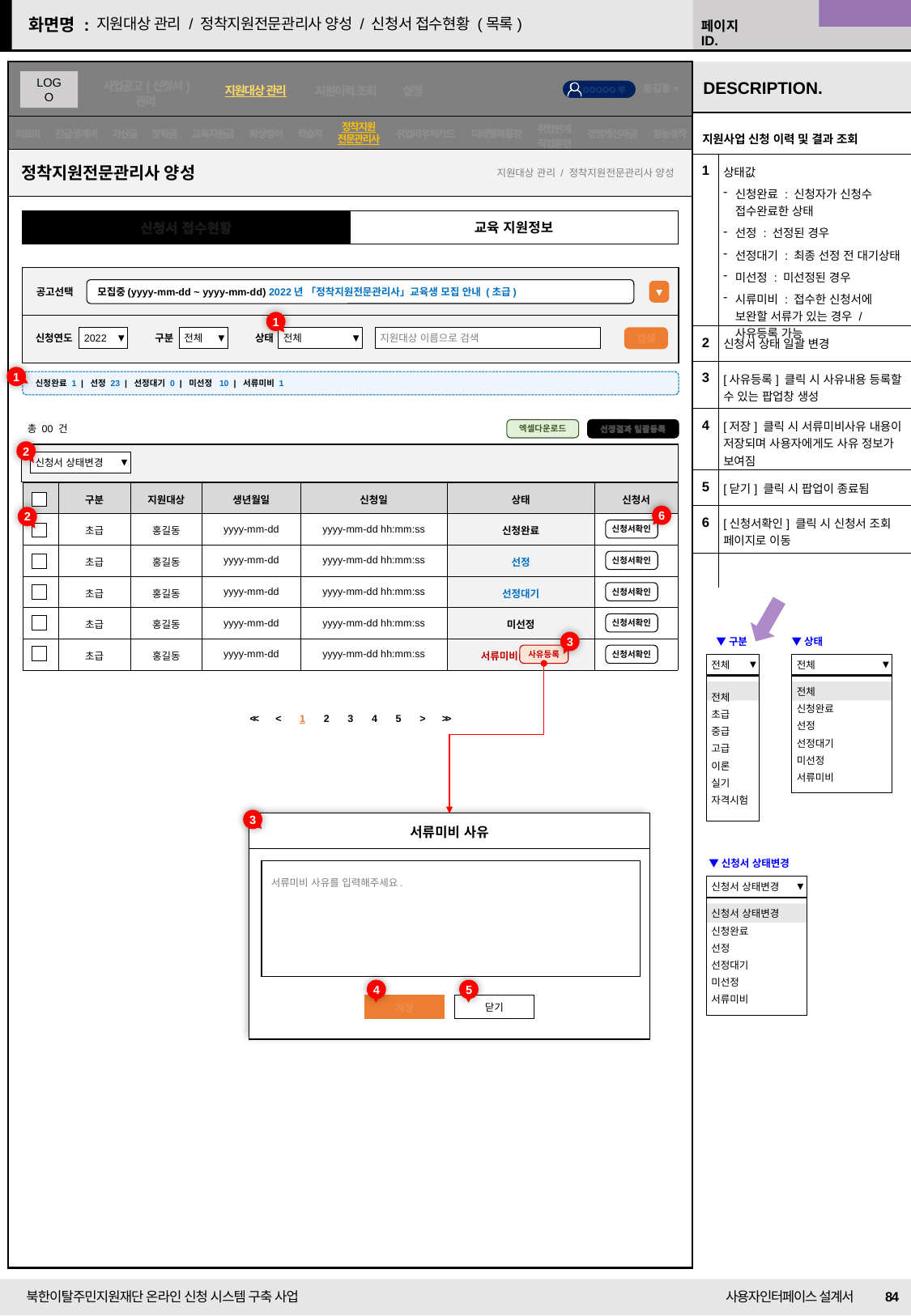

22/09/01 수정
지원대상 관리 / 정착지원전문관리사 양성 / 신청서 접수현황 (목록)

정착지원
전문관리사
| 지원사업 신청 이력 및 결과 조회 |  |
| --- | --- |
| 1 | 상태값 신청완료 : 신청자가 신청수 접수완료한 상태 선정 : 선정된 경우 선정대기 : 최종 선정 전 대기상태 미선정 : 미선정된 경우 시류미비 : 접수한 신청서에 보완할 서류가 있는 경우 / 사유등록 가능 |
| 2 | 신청서 상태 일괄 변경 |
| 3 | [사유등록] 클릭 시 사유내용 등록할 수 있는 팝업창 생성 |
| 4 | [저장] 클릭 시 서류미비사유 내용이 저장되며 사용자에게도 사유 정보가 보여짐 |
| 5 | [닫기] 클릭 시 팝업이 종료됨 |
| 6 | [신청서확인] 클릭 시 신청서 조회 페이지로 이동 |
|  |  |
정착지원전문관리사 양성
지원대상 관리 / 정착지원전문관리사 양성
신청서 접수현황
교육 지원정보

공고선택
모집중(yyyy-mm-dd ~ yyyy-mm-dd) 2022년 「정착지원전문관리사」교육생 모집 안내 (초급)

1

검색
신청연도
2022

구분
전체

상태
전체

지원대상 이름으로 검색
1
신청완료 1  |  선정 23  |  선정대기 0  |  미선정  10  |  서류미비 1
총 00 건
엑셀다운로드
선정결과 일괄등록
2

신청서 상태변경

|  | 구분 | 지원대상 | 생년월일 | 신청일 | 상태 | 신청서 |
| --- | --- | --- | --- | --- | --- | --- |
|  | 초급 | 홍길동 | yyyy-mm-dd | yyyy-mm-dd hh:mm:ss | 신청완료 |  |
|  | 초급 | 홍길동 | yyyy-mm-dd | yyyy-mm-dd hh:mm:ss | 선정 |  |
|  | 초급 | 홍길동 | yyyy-mm-dd | yyyy-mm-dd hh:mm:ss | 선정대기 |  |
|  | 초급 | 홍길동 | yyyy-mm-dd | yyyy-mm-dd hh:mm:ss | 미선정 |  |
|  | 초급 | 홍길동 | yyyy-mm-dd | yyyy-mm-dd hh:mm:ss | 서류미비 . |  |

6
2
신청서확인

신청서확인

신청서확인

신청서확인

▼구분
전체

전체
초급
중급
고급
이론
실기
자격시험

▼상태
전체

전체
신청완료
선정
선정대기
미선정
서류미비

3
사유등록
신청서확인

| << | < | 1 | 2 | 3 | 4 | 5 | > | >> |
| --- | --- | --- | --- | --- | --- | --- | --- | --- |
3

서류미비 사유
서류미비 사유를 입력해주세요.
닫기
저장
▼신청서 상태변경
신청서 상태변경

신청서 상태변경
신청완료
선정
선정대기
미선정
서류미비

4
5
84